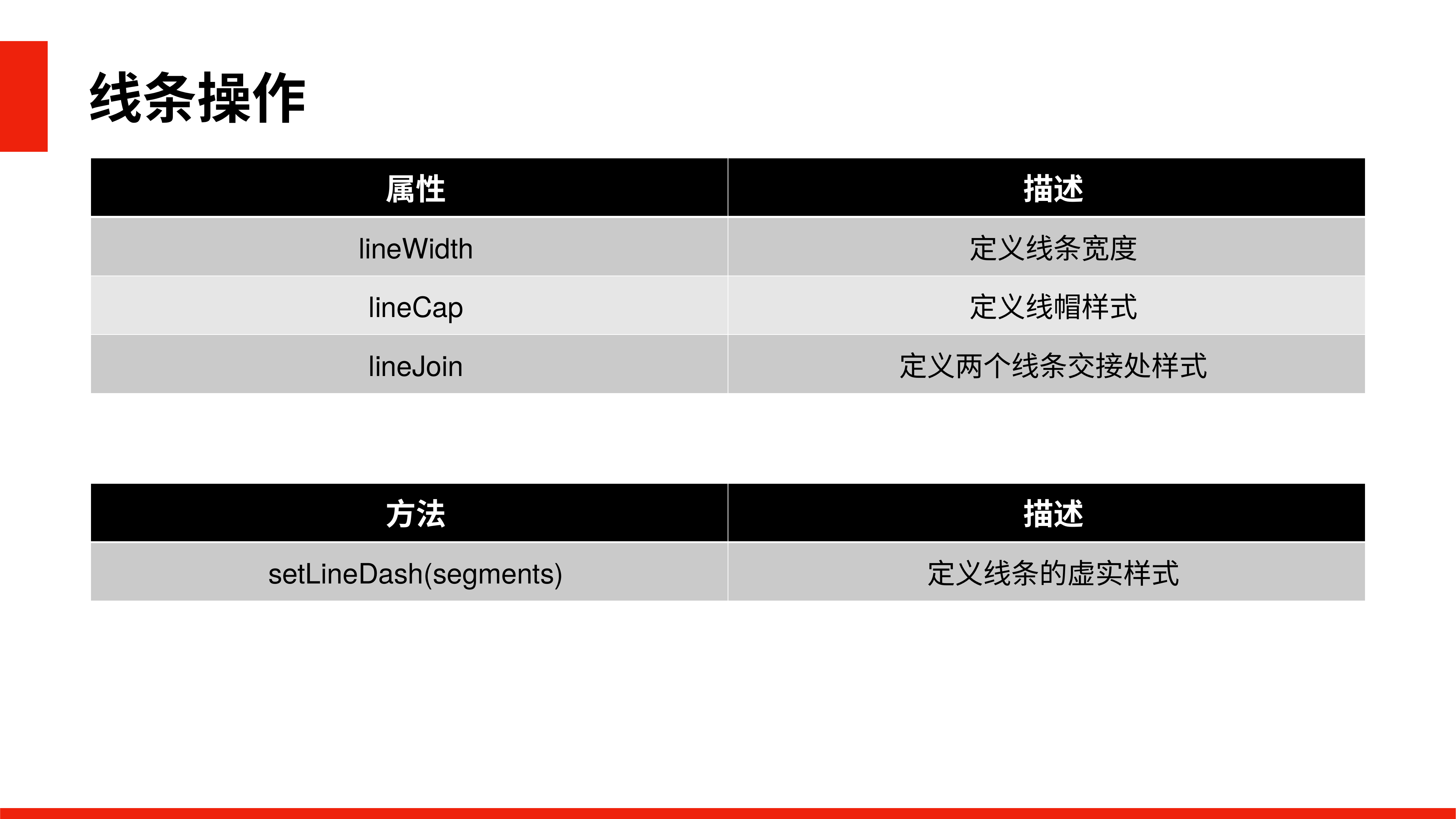

线条操作
| 属性 | 描述 |
| --- | --- |
| lineWidth | 定义线条宽度 |
| lineCap | 定义线帽样式 |
| lineJoin | 定义两个线条交接处样式 |
| 方法 | 描述 |
| --- | --- |
| setLineDash(segments) | 定义线条的虚实样式 |
21